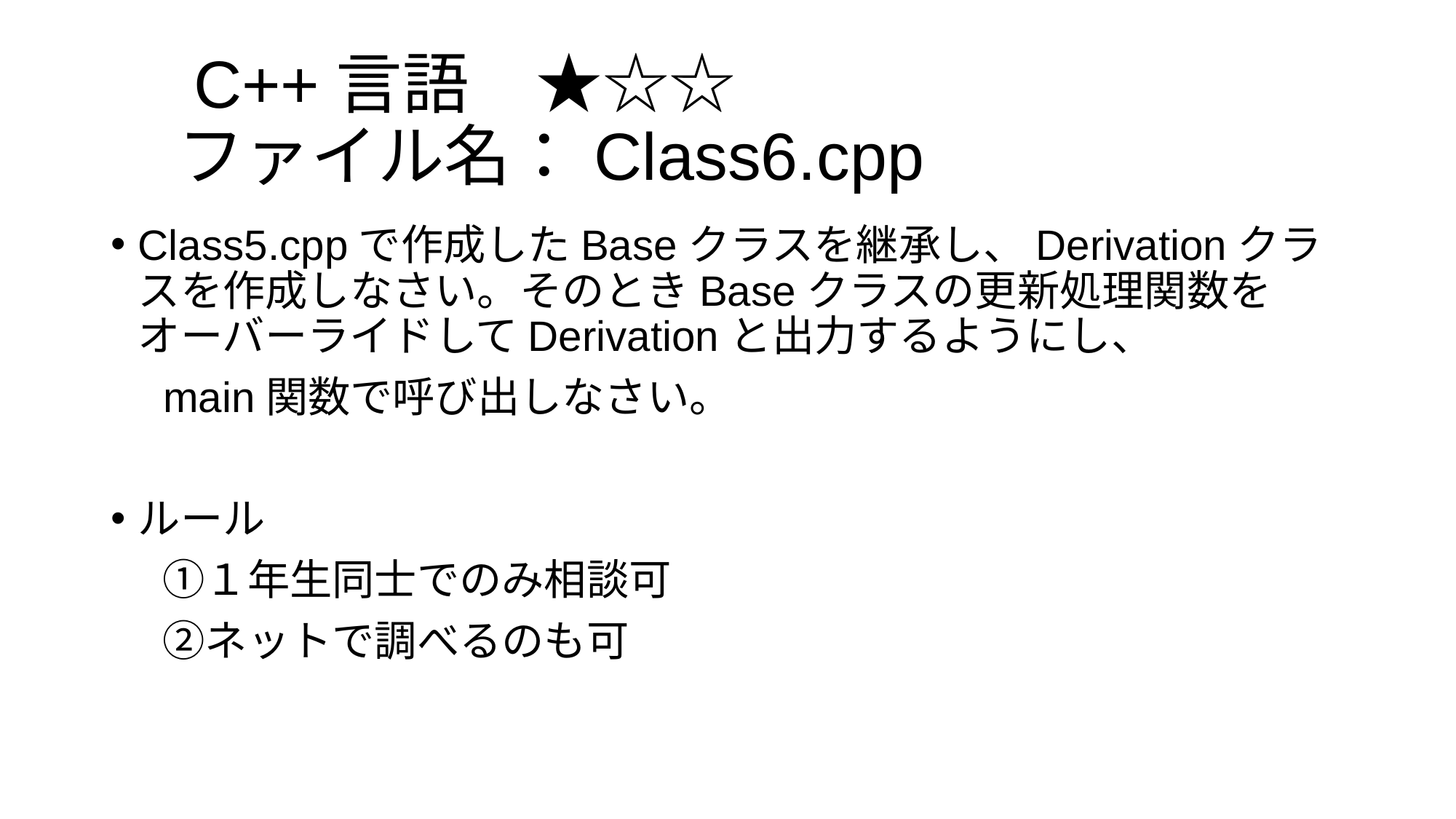

# C++言語　★☆☆ 　ファイル名：Class6.cpp
Class5.cppで作成したBaseクラスを継承し、Derivationクラスを作成しなさい。そのときBaseクラスの更新処理関数をオーバーライドしてDerivationと出力するようにし、
　main関数で呼び出しなさい。

ルール
　 ①１年生同士でのみ相談可
　 ②ネットで調べるのも可